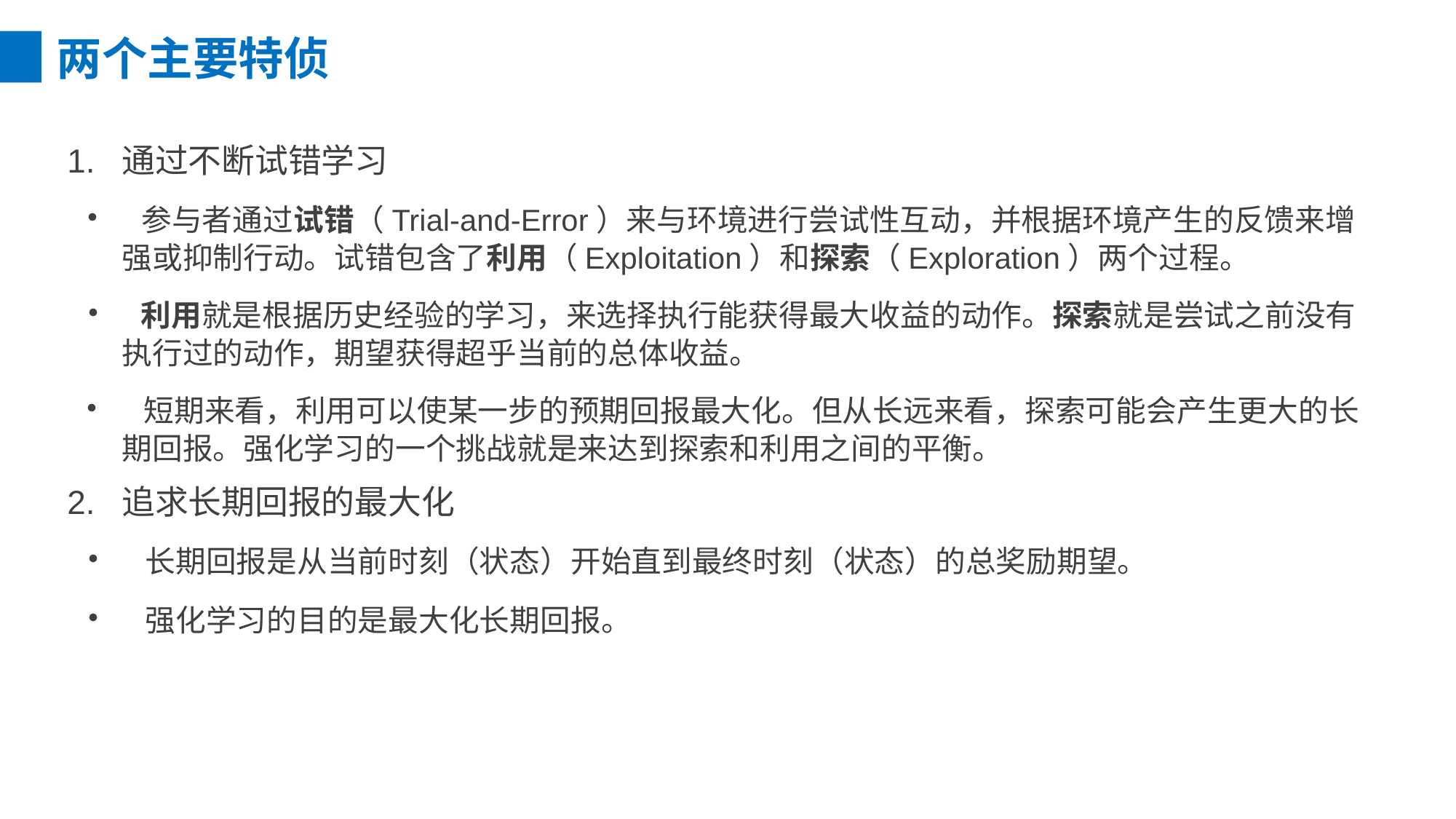

两个主要特侦
通过不断试错学习
 •   参与者通过试错（Trial-and-Error）来与环境进行尝试性互动，并根据环境产生的反馈来增强或抑制行动。试错包含了利用（Exploitation）和探索（Exploration）两个过程。
 •   利用就是根据历史经验的学习，来选择执行能获得最大收益的动作。探索就是尝试之前没有执行过的动作，期望获得超乎当前的总体收益。
 •   短期来看，利用可以使某一步的预期回报最大化。但从长远来看，探索可能会产生更大的长期回报。强化学习的一个挑战就是来达到探索和利用之间的平衡。
追求长期回报的最大化
 •   长期回报是从当前时刻（状态）开始直到最终时刻（状态）的总奖励期望。
 •   强化学习的目的是最大化长期回报。